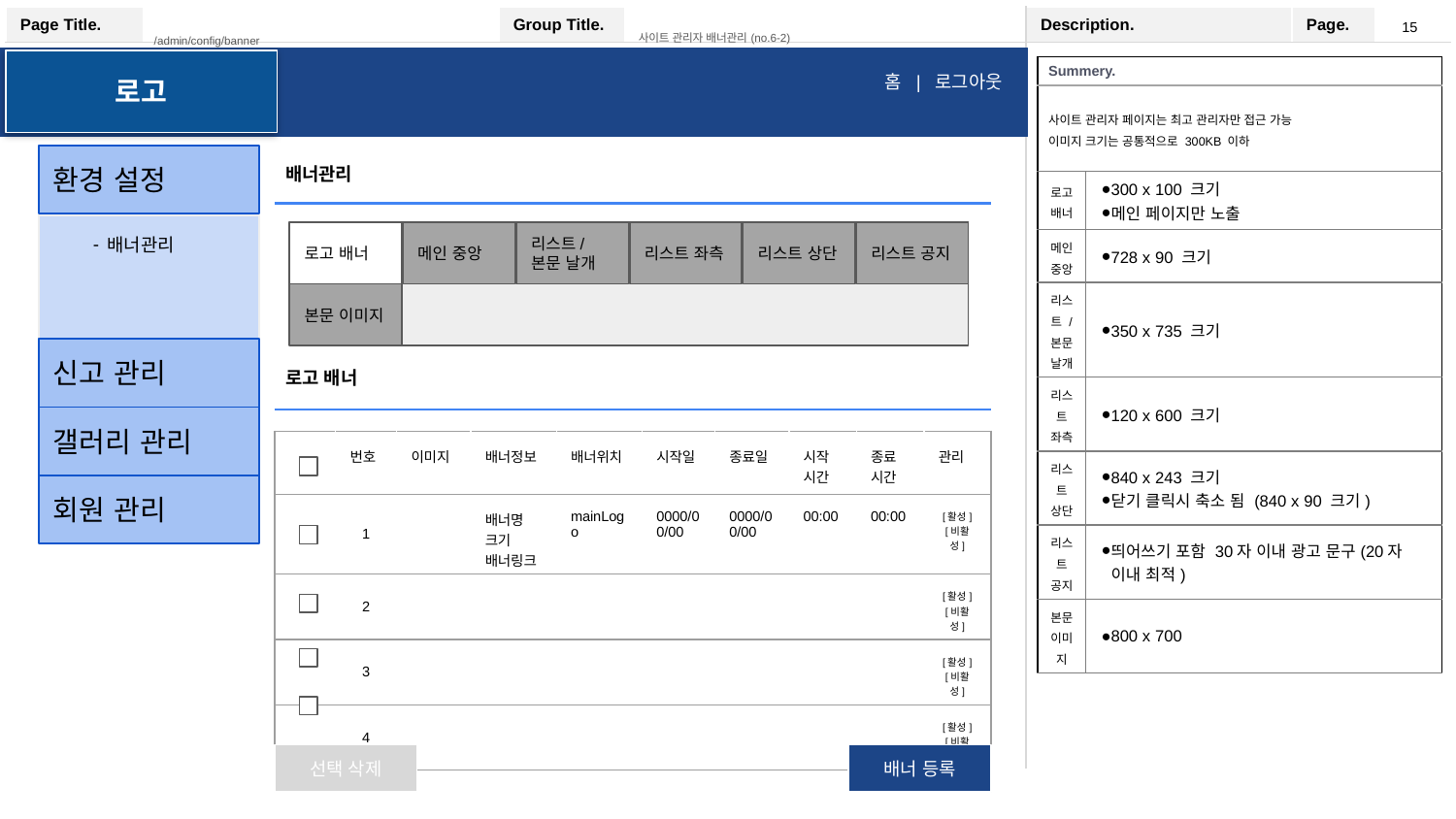

15
사이트 관리자 배너관리 (no.6-2)
/admin/config/banner

로고
| Summery. |  |
| --- | --- |
| 사이트 관리자 페이지는 최고 관리자만 접근 가능 이미지 크기는 공통적으로 300KB 이하 |  |
| 로고 배너 | 300 x 100 크기 메인 페이지만 노출 |
| 메인 중앙 | 728 x 90 크기 |
| 리스트 / 본문 날개 | 350 x 735 크기 |
| 리스트 좌측 | 120 x 600 크기 |
| 리스트 상단 | 840 x 243 크기 닫기 클릭시 축소 됨 (840 x 90 크기) |
| 리스트 공지 | 띄어쓰기 포함 30자 이내 광고 문구(20자 이내 최적) |
| 본문 이미지 | 800 x 700 |
홈  |  로그아웃
환경 설정
배너관리

배너관리

로고 배너
메인 중앙
리스트/본문 날개
리스트 좌측
리스트 상단
리스트 공지
본문 이미지
신고 관리
로고 배너
갤러리 관리
|  | 번호 | 이미지 | 배너정보 | 배너위치 | 시작일 | 종료일 | 시작 시간 | 종료 시간 | 관리 |
| --- | --- | --- | --- | --- | --- | --- | --- | --- | --- |
|  | 1 |  | 배너명 크기 배너링크 | mainLogo | 0000/00/00 | 0000/00/00 | 00:00 | 00:00 | [활성] [비활성] |
|  | 2 |  |  |  |  |  |  |  | [활성] [비활성] |
|  | 3 |  |  |  |  |  |  |  | [활성] [비활성] |
|  | 4 |  |  |  |  |  |  |  | [활성] [비활성] |

회원 관리

선택 삭제
배너 등록